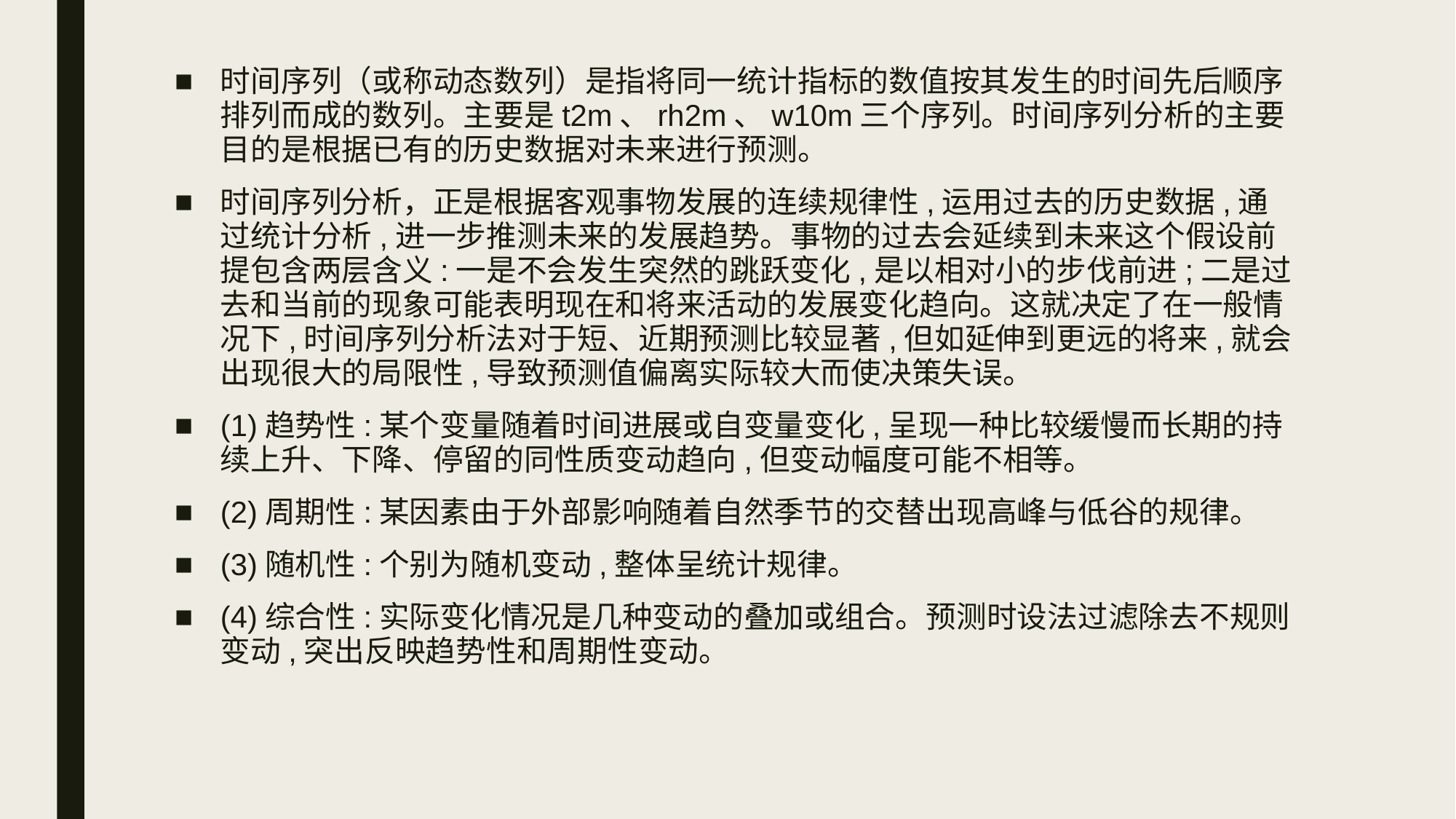

时间序列（或称动态数列）是指将同一统计指标的数值按其发生的时间先后顺序排列而成的数列。主要是t2m、rh2m、w10m三个序列。时间序列分析的主要目的是根据已有的历史数据对未来进行预测。
时间序列分析，正是根据客观事物发展的连续规律性,运用过去的历史数据,通过统计分析,进一步推测未来的发展趋势。事物的过去会延续到未来这个假设前提包含两层含义:一是不会发生突然的跳跃变化,是以相对小的步伐前进;二是过去和当前的现象可能表明现在和将来活动的发展变化趋向。这就决定了在一般情况下,时间序列分析法对于短、近期预测比较显著,但如延伸到更远的将来,就会出现很大的局限性,导致预测值偏离实际较大而使决策失误。
(1)趋势性:某个变量随着时间进展或自变量变化,呈现一种比较缓慢而长期的持续上升、下降、停留的同性质变动趋向,但变动幅度可能不相等。
(2)周期性:某因素由于外部影响随着自然季节的交替出现高峰与低谷的规律。
(3)随机性:个别为随机变动,整体呈统计规律。
(4)综合性:实际变化情况是几种变动的叠加或组合。预测时设法过滤除去不规则变动,突出反映趋势性和周期性变动。